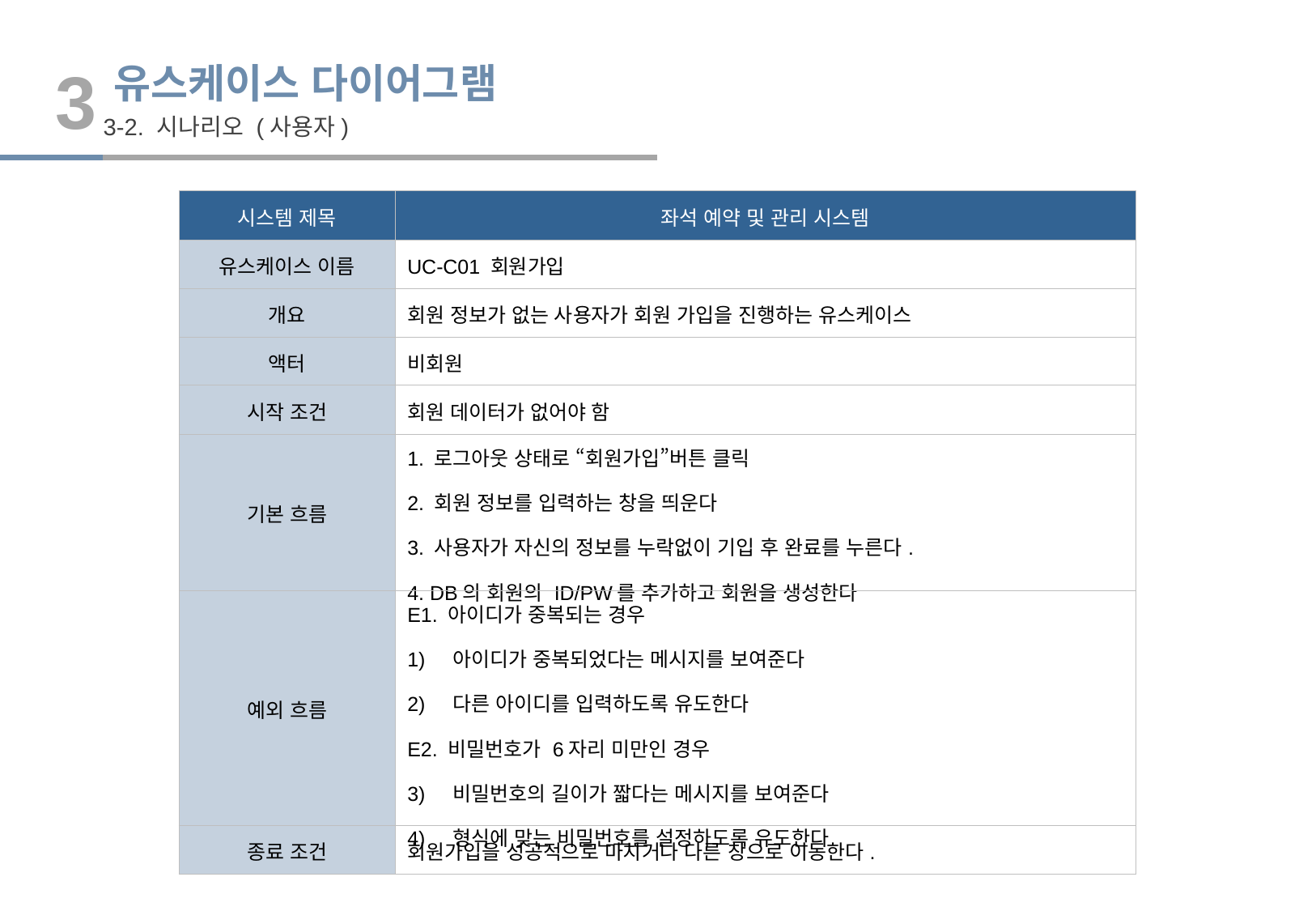

3
유스케이스 다이어그램
3-2. 시나리오 (사용자)
| 시스템 제목 | 좌석 예약 및 관리 시스템 |
| --- | --- |
| 유스케이스 이름 | UC-C01 회원가입 |
| 개요 | 회원 정보가 없는 사용자가 회원 가입을 진행하는 유스케이스 |
| 액터 | 비회원 |
| 시작 조건 | 회원 데이터가 없어야 함 |
| 기본 흐름 | 1. 로그아웃 상태로 “회원가입”버튼 클릭 2. 회원 정보를 입력하는 창을 띄운다 3. 사용자가 자신의 정보를 누락없이 기입 후 완료를 누른다. 4. DB의 회원의 ID/PW를 추가하고 회원을 생성한다 |
| 예외 흐름 | E1. 아이디가 중복되는 경우 아이디가 중복되었다는 메시지를 보여준다 다른 아이디를 입력하도록 유도한다 E2. 비밀번호가 6자리 미만인 경우 비밀번호의 길이가 짧다는 메시지를 보여준다 형식에 맞는 비밀번호를 설정하도록 유도한다 |
| 종료 조건 | 회원가입을 성공적으로 마치거나 다른 창으로 이동한다. |